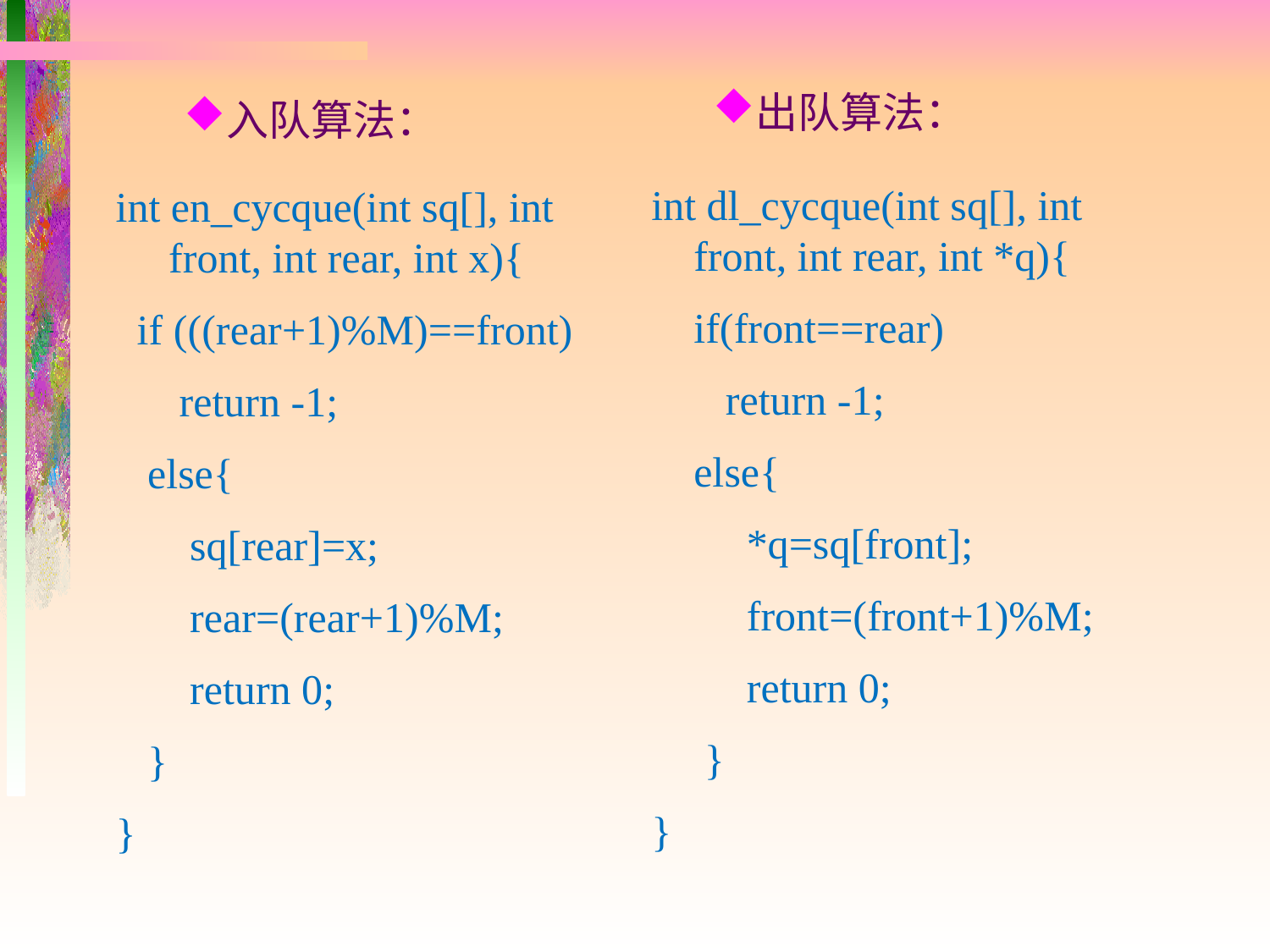

出队算法：
入队算法：
int dl_cycque(int sq[], int
    front, int rear, int *q){
    if(front==rear)
       return -1;
    else{
         *q=sq[front];
         front=(front+1)%M;
         return 0;
     }
}
int en_cycque(int sq[], int
     front, int rear, int x){
  if (((rear+1)%M)==front)
      return -1;
   else{
       sq[rear]=x;
       rear=(rear+1)%M;
       return 0;
   }
}